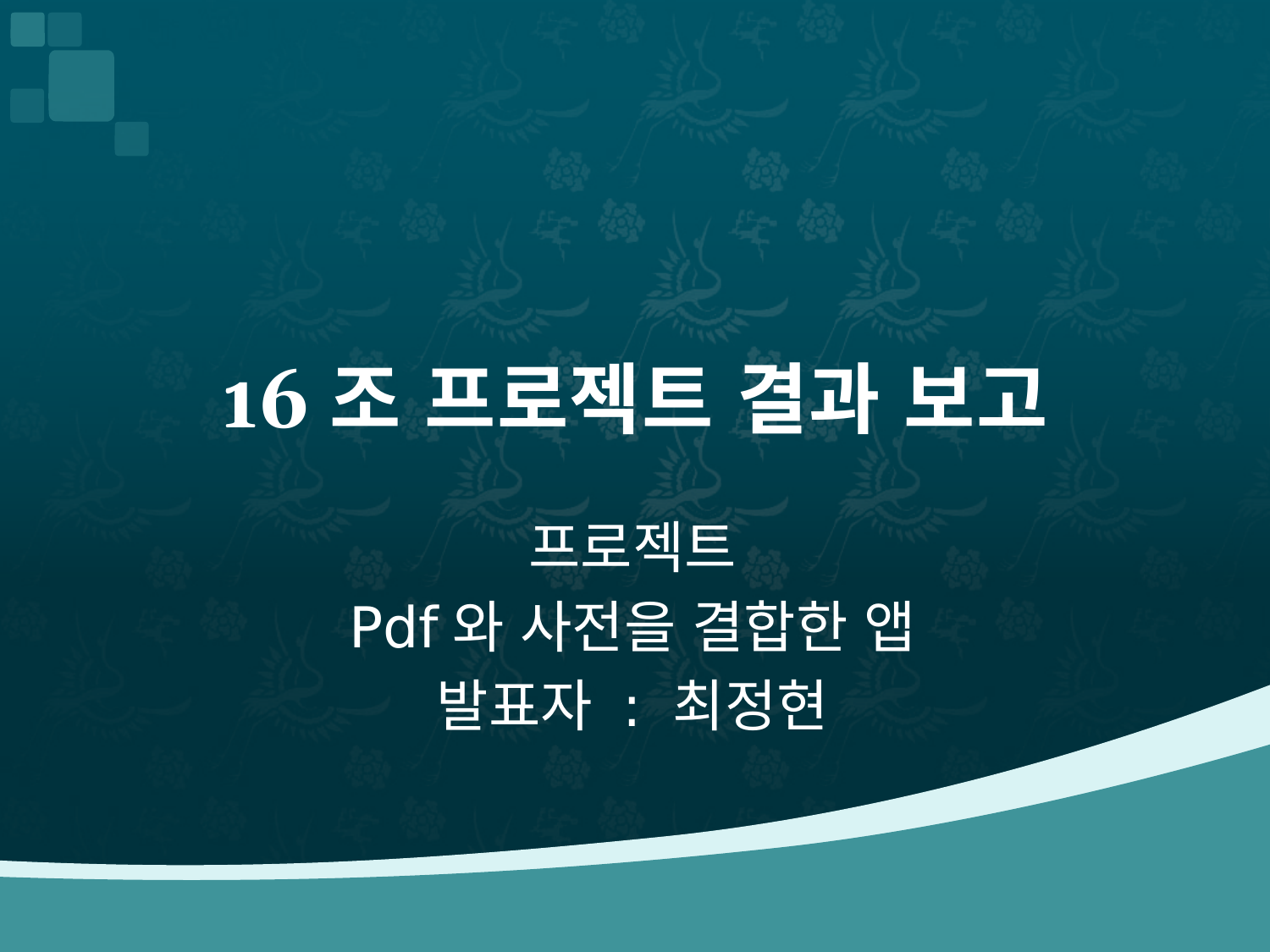

# 16조 프로젝트 결과 보고
프로젝트
Pdf와 사전을 결합한 앱
발표자 : 최정현